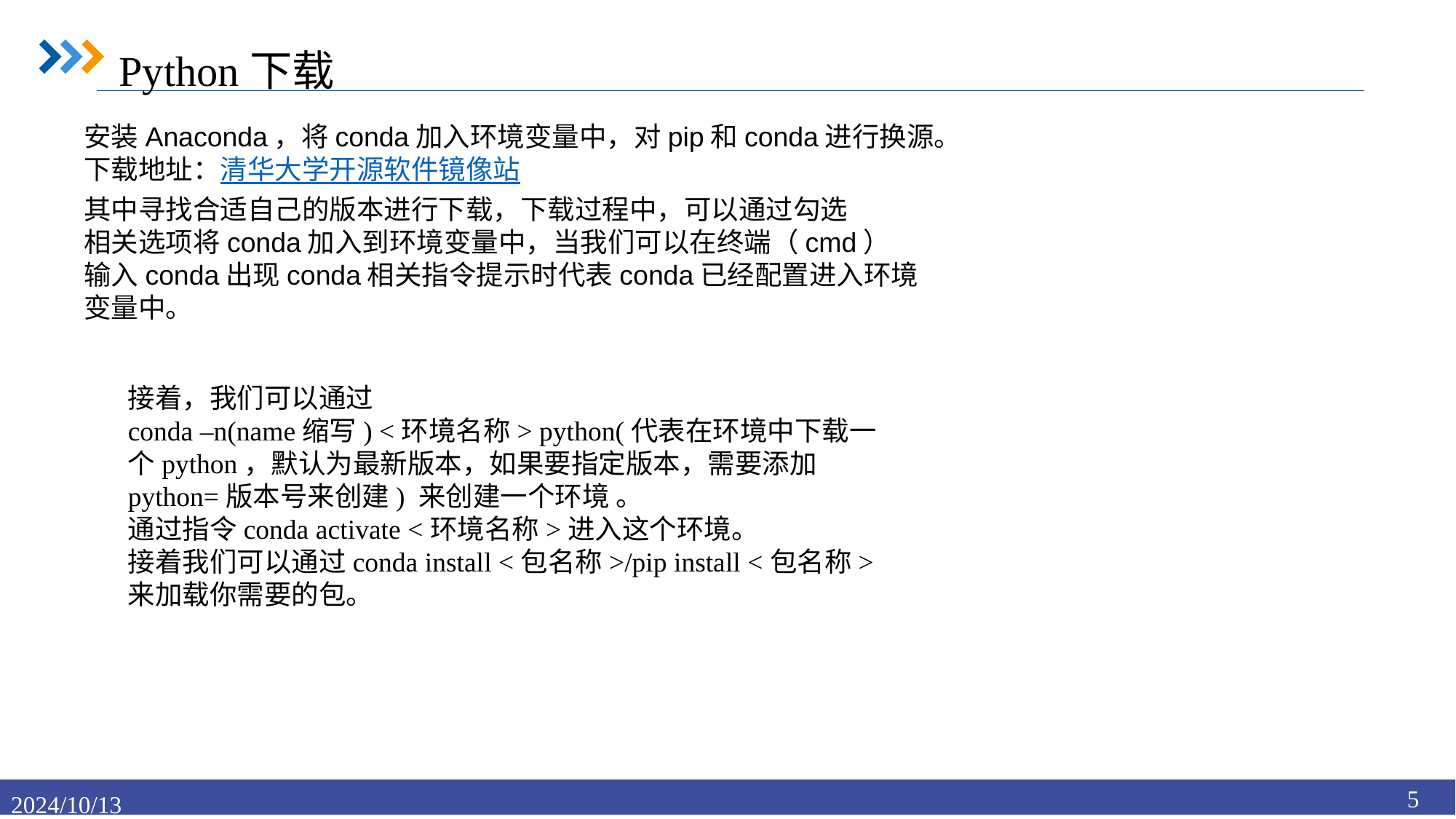

Python下载
安装Anaconda，将conda加入环境变量中，对pip和conda进行换源。
下载地址：清华大学开源软件镜像站
其中寻找合适自己的版本进行下载，下载过程中，可以通过勾选
相关选项将conda加入到环境变量中，当我们可以在终端（cmd）
输入conda出现conda相关指令提示时代表conda已经配置进入环境
变量中。

接着，我们可以通过
conda –n(name缩写) <环境名称> python(代表在环境中下载一个python，默认为最新版本，如果要指定版本，需要添加python=版本号来创建) 来创建一个环境 。
通过指令conda activate <环境名称>进入这个环境。
接着我们可以通过conda install <包名称>/pip install <包名称>来加载你需要的包。